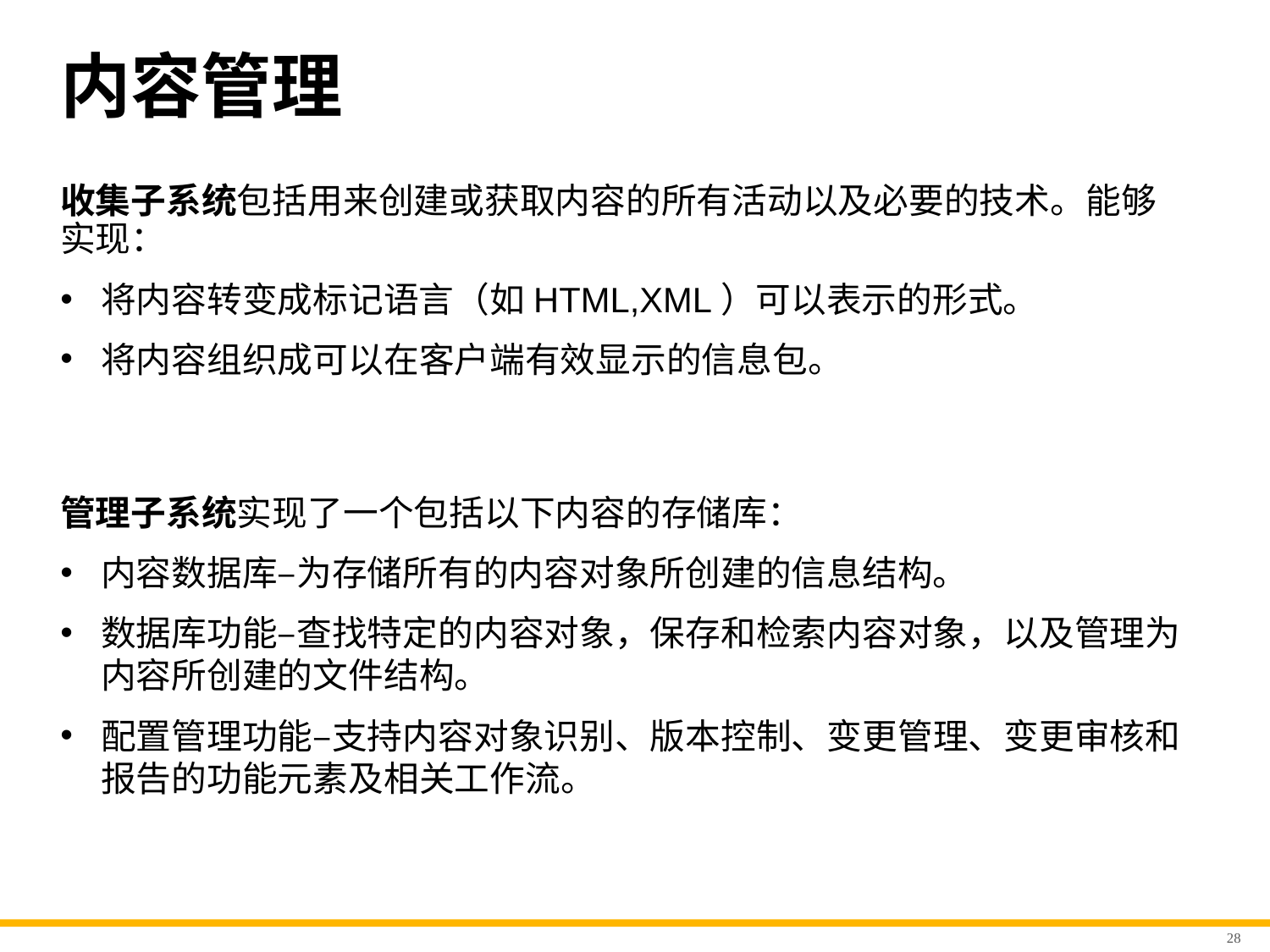

# 内容管理
收集子系统包括用来创建或获取内容的所有活动以及必要的技术。能够实现：
将内容转变成标记语言（如HTML,XML）可以表示的形式。
将内容组织成可以在客户端有效显示的信息包。
管理子系统实现了一个包括以下内容的存储库：
内容数据库–为存储所有的内容对象所创建的信息结构。
数据库功能–查找特定的内容对象，保存和检索内容对象，以及管理为内容所创建的文件结构。
配置管理功能–支持内容对象识别、版本控制、变更管理、变更审核和报告的功能元素及相关工作流。
28